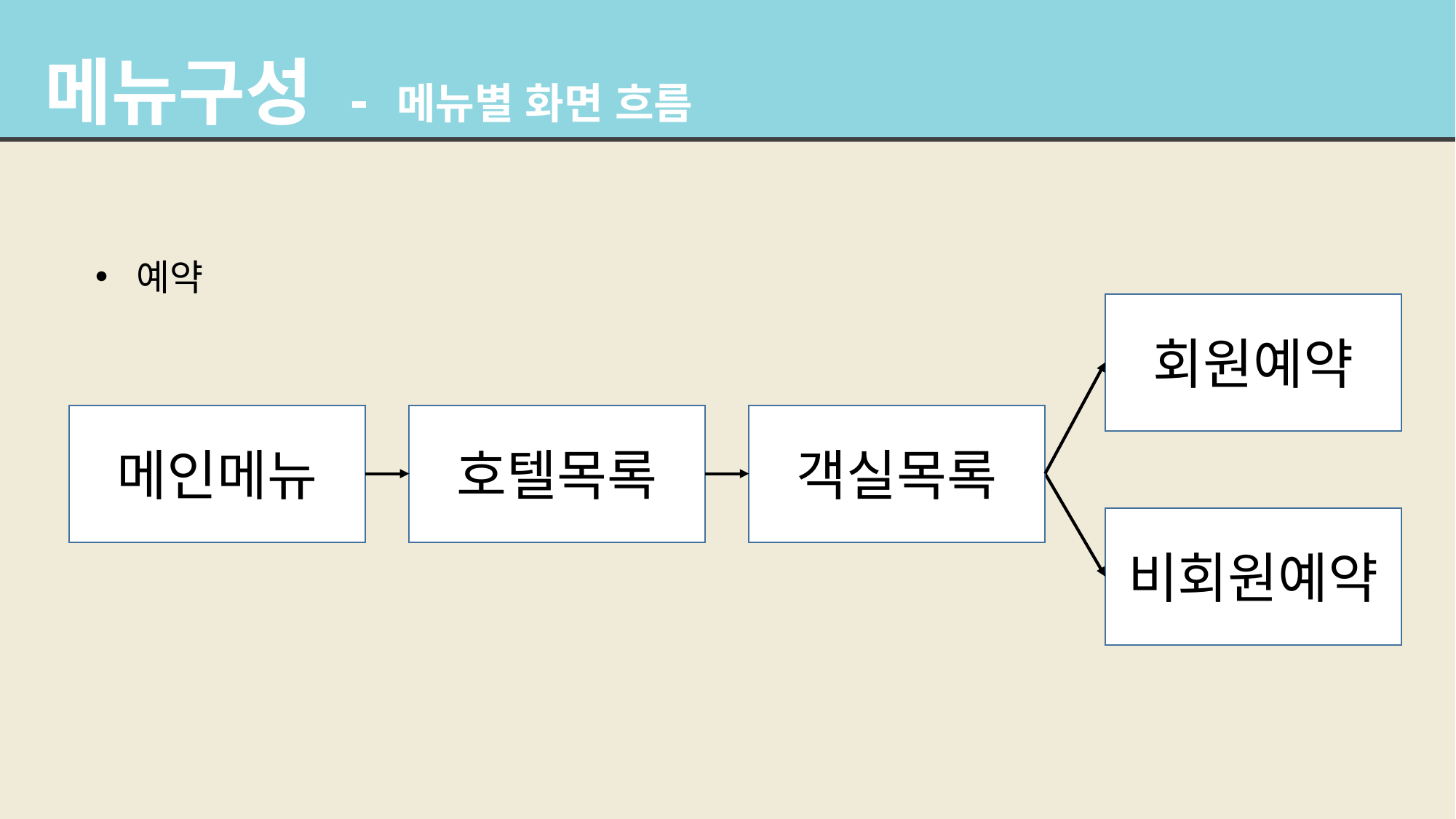

메뉴구성 - 메뉴별 화면 흐름
예약
회원예약
호텔목록
객실목록
메인메뉴
비회원예약